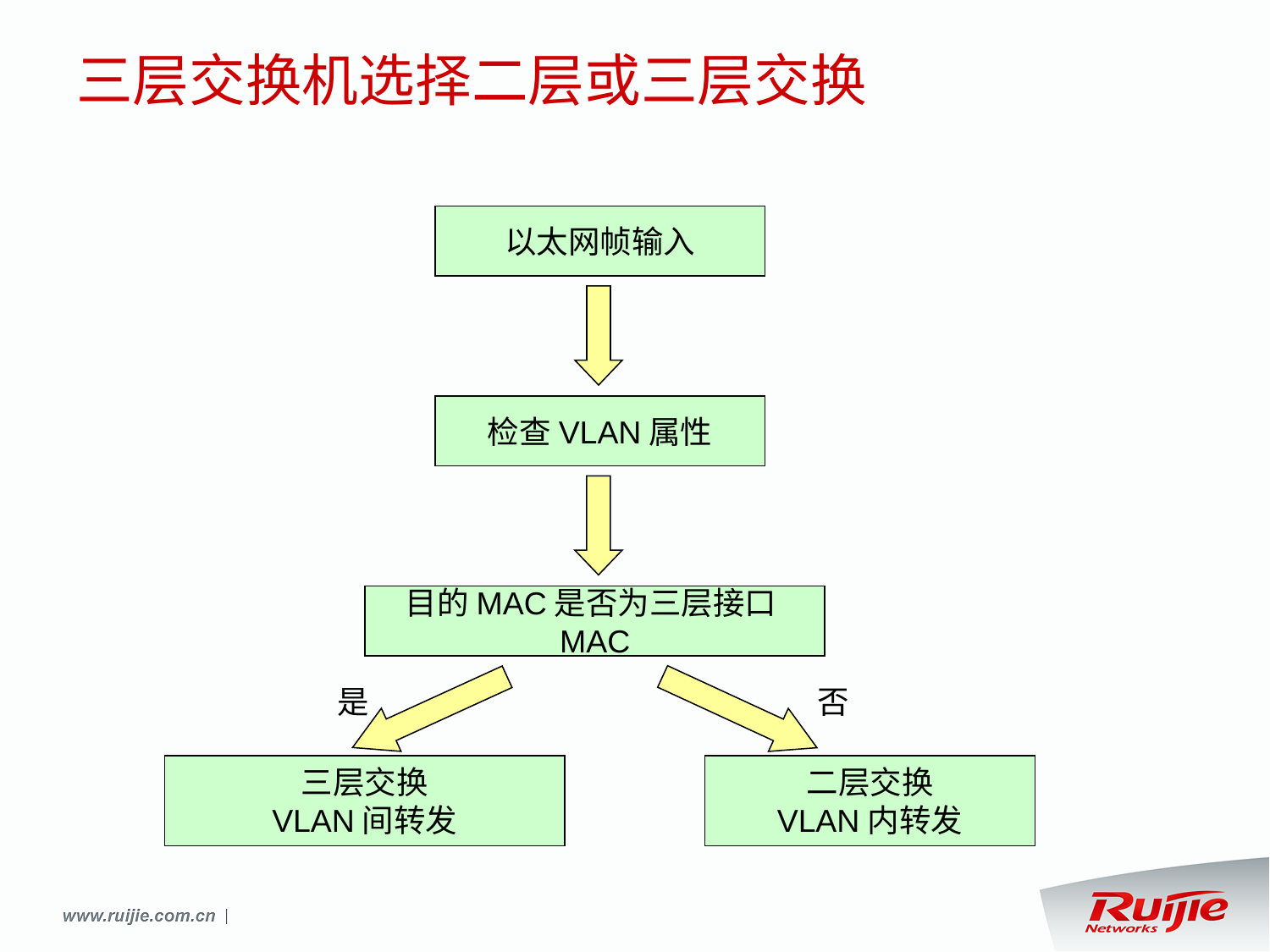

# 三层交换机选择二层或三层交换
以太网帧输入

检查VLAN属性

目的MAC是否为三层接口MAC
是
否

三层交换
VLAN间转发
二层交换
VLAN内转发